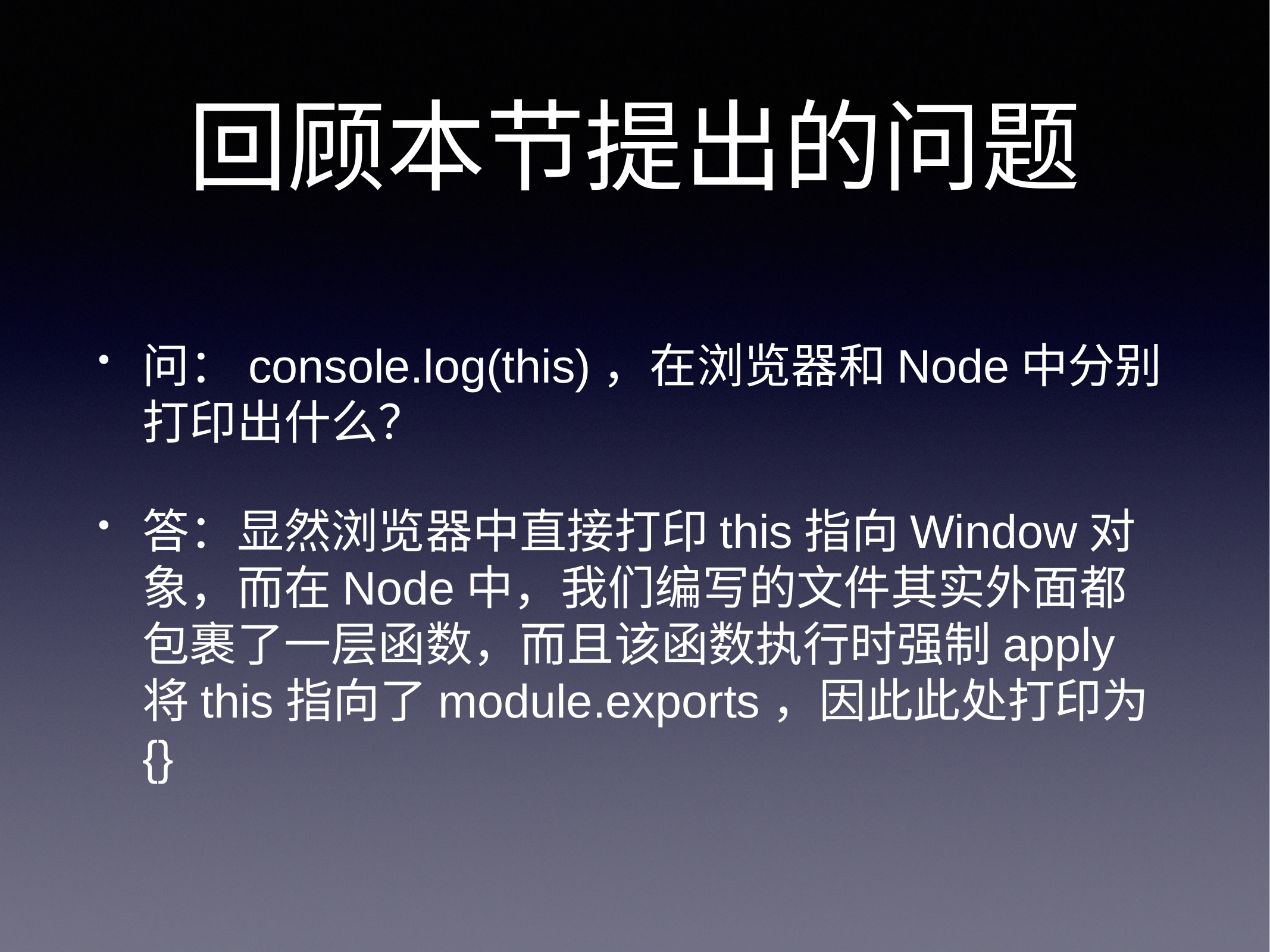

# 回顾本节提出的问题
问：console.log(this)，在浏览器和Node中分别打印出什么？
答：显然浏览器中直接打印this指向Window对象，而在Node中，我们编写的文件其实外面都包裹了一层函数，而且该函数执行时强制apply将this指向了module.exports，因此此处打印为{}